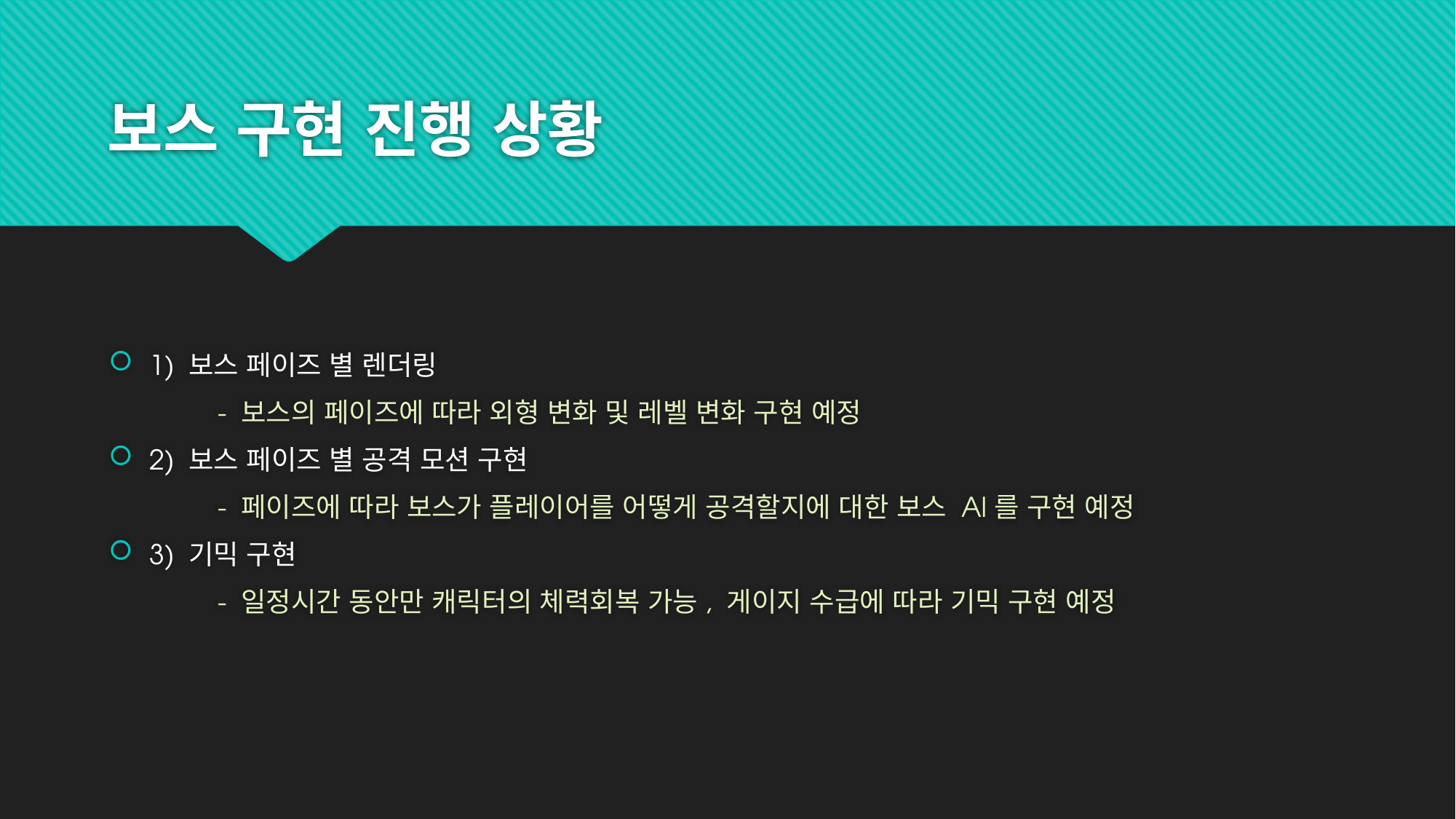

# 보스 구현 진행 상황
1) 보스 페이즈 별 렌더링
	- 보스의 페이즈에 따라 외형 변화 및 레벨 변화 구현 예정
2) 보스 페이즈 별 공격 모션 구현
	- 페이즈에 따라 보스가 플레이어를 어떻게 공격할지에 대한 보스 AI를 구현 예정
3) 기믹 구현
	- 일정시간 동안만 캐릭터의 체력회복 가능, 게이지 수급에 따라 기믹 구현 예정